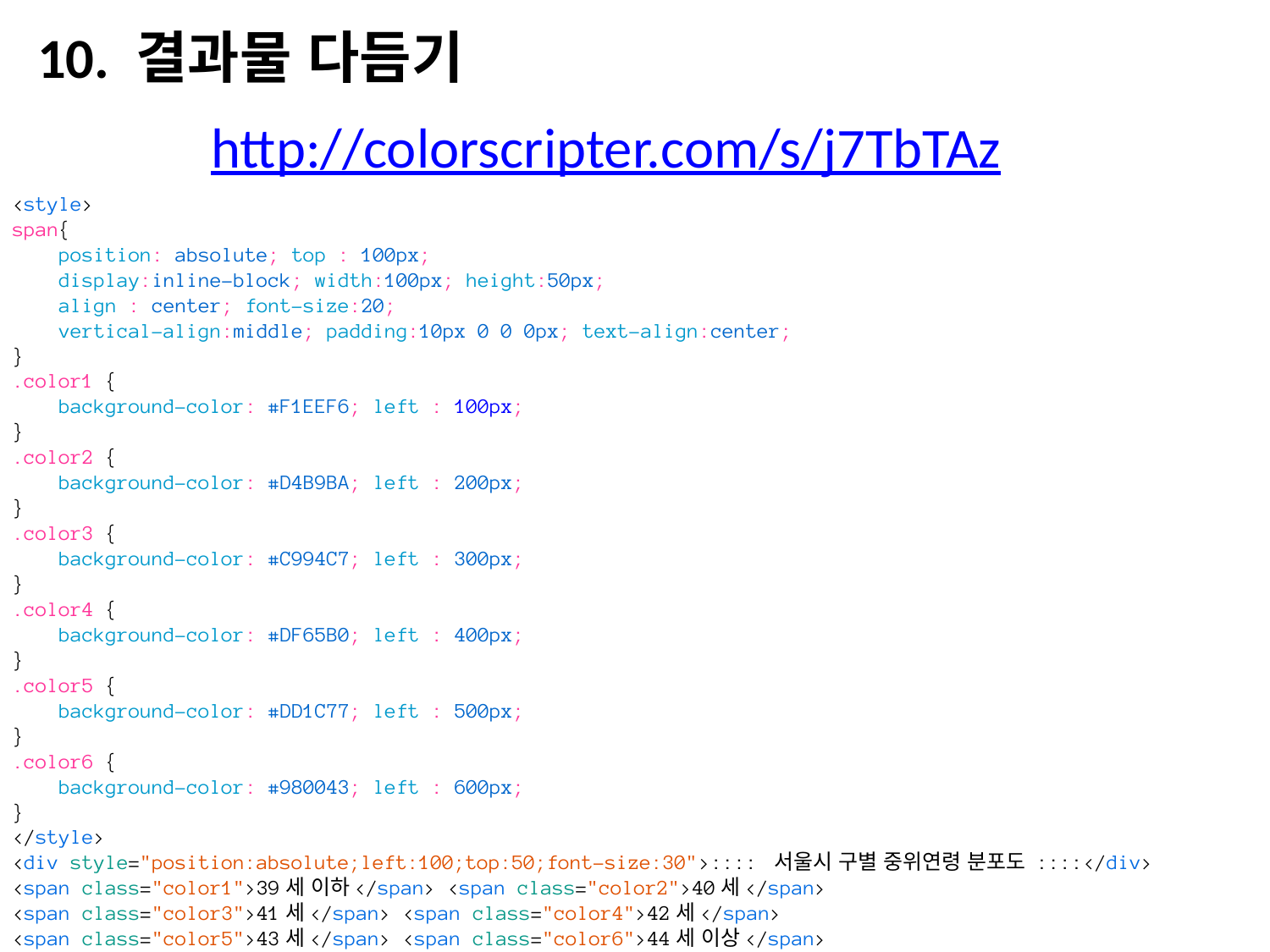

10. 결과물 다듬기
http://colorscripter.com/s/j7TbTAz
<style>
span{
    position: absolute; top : 100px;
    display:inline-block; width:100px; height:50px;
    align : center; font-size:20;
    vertical-align:middle; padding:10px 0 0 0px; text-align:center;
}
.color1 {
    background-color: #F1EEF6; left : 100px;
}
.color2 {
    background-color: #D4B9BA; left : 200px;
}
.color3 {
    background-color: #C994C7; left : 300px;
}
.color4 {
    background-color: #DF65B0; left : 400px;
}
.color5 {
    background-color: #DD1C77; left : 500px;
}
.color6 {
    background-color: #980043; left : 600px;
}
</style>
<div style="position:absolute;left:100;top:50;font-size:30">:::: 서울시 구별 중위연령 분포도 ::::</div>
<span class="color1">39세 이하</span> <span class="color2">40세</span>
<span class="color3">41세</span> <span class="color4">42세</span>
<span class="color5">43세</span> <span class="color6">44세 이상</span>